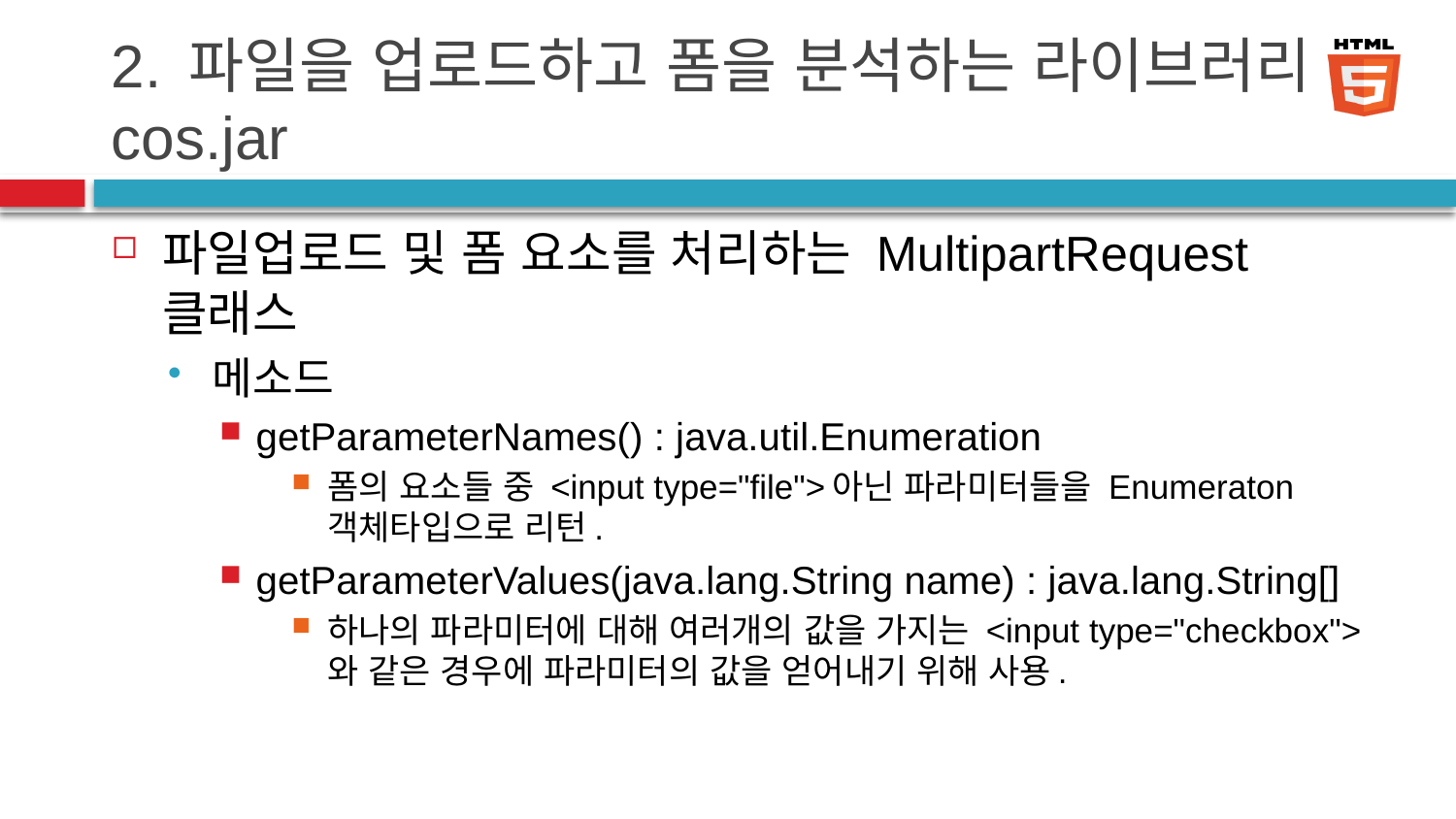

# 2. 파일을 업로드하고 폼을 분석하는 라이브러리 cos.jar
파일업로드 및 폼 요소를 처리하는 MultipartRequest 클래스
메소드
getParameterNames() : java.util.Enumeration
폼의 요소들 중 <input type="file">아닌 파라미터들을 Enumeraton객체타입으로 리턴.
getParameterValues(java.lang.String name) : java.lang.String[]
하나의 파라미터에 대해 여러개의 값을 가지는 <input type="checkbox">와 같은 경우에 파라미터의 값을 얻어내기 위해 사용.